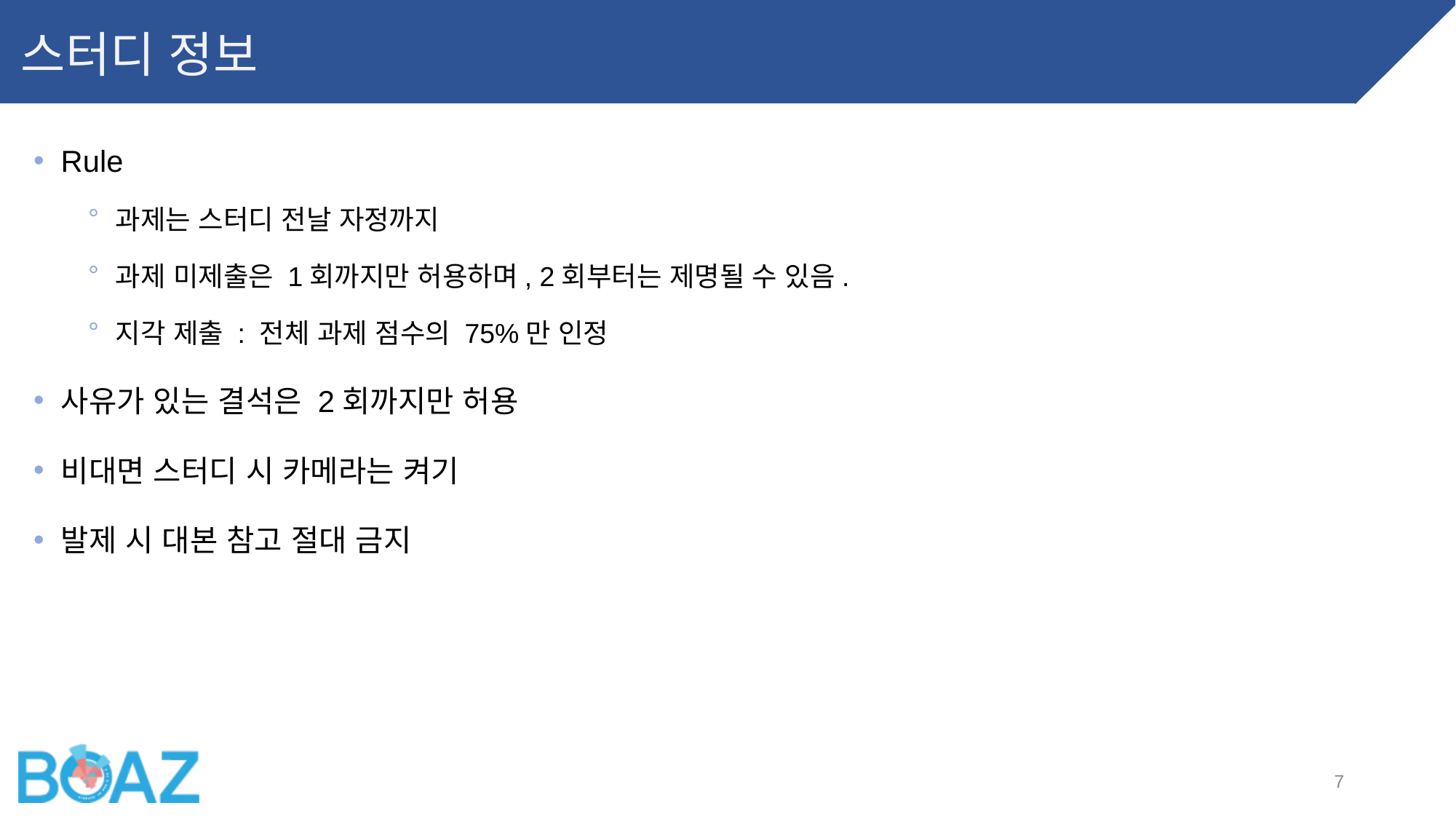

# 스터디 정보
Rule
과제는 스터디 전날 자정까지
과제 미제출은 1회까지만 허용하며, 2회부터는 제명될 수 있음.
지각 제출 : 전체 과제 점수의 75%만 인정
사유가 있는 결석은 2회까지만 허용
비대면 스터디 시 카메라는 켜기
발제 시 대본 참고 절대 금지
7